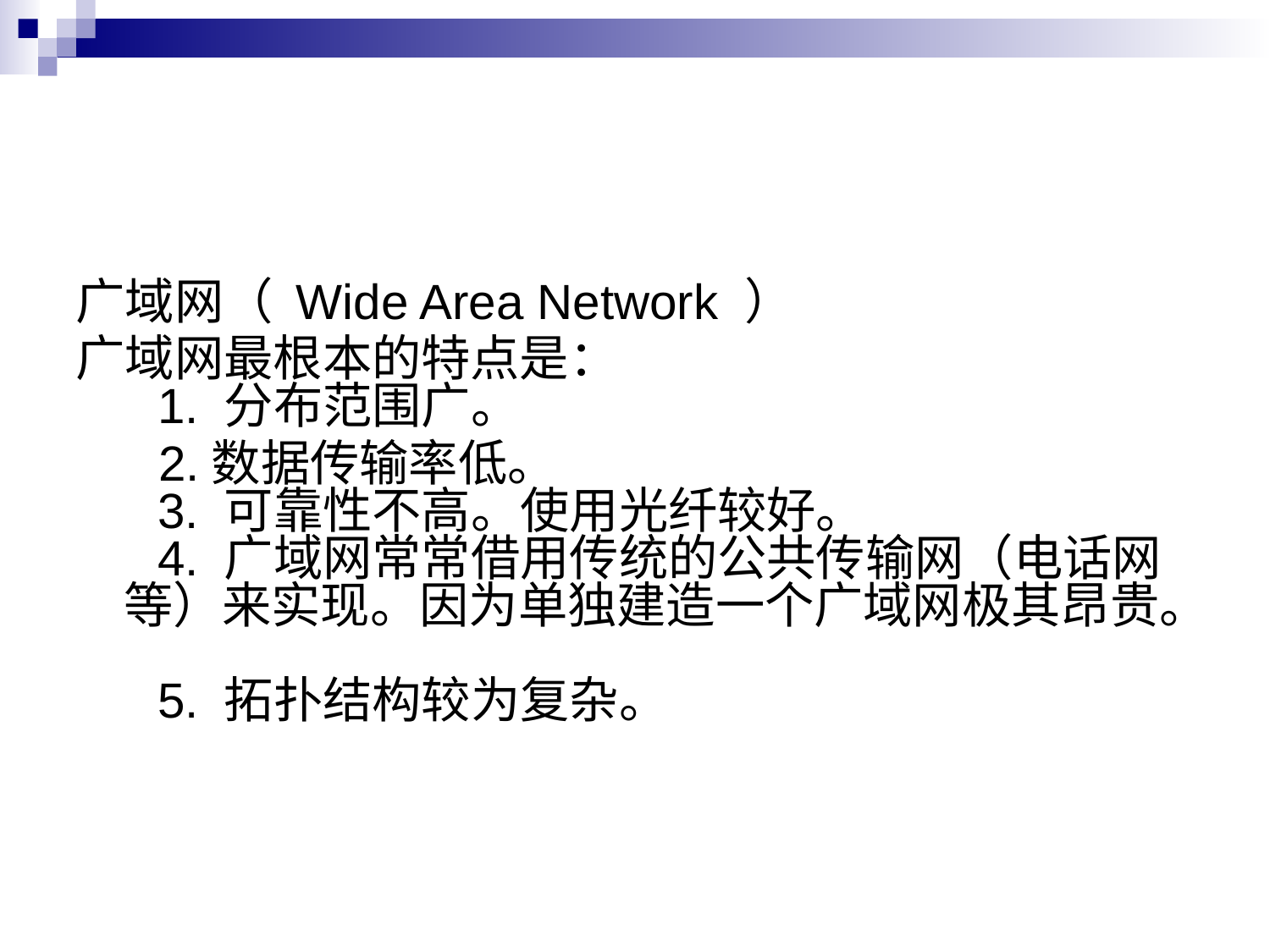

#
广域网（ Wide Area Network ）
广域网最根本的特点是：
  1. 分布范围广。
      2.数据传输率低。
  3. 可靠性不高。使用光纤较好。
  4. 广域网常常借用传统的公共传输网（电话网等）来实现。因为单独建造一个广域网极其昂贵。
  5. 拓扑结构较为复杂。